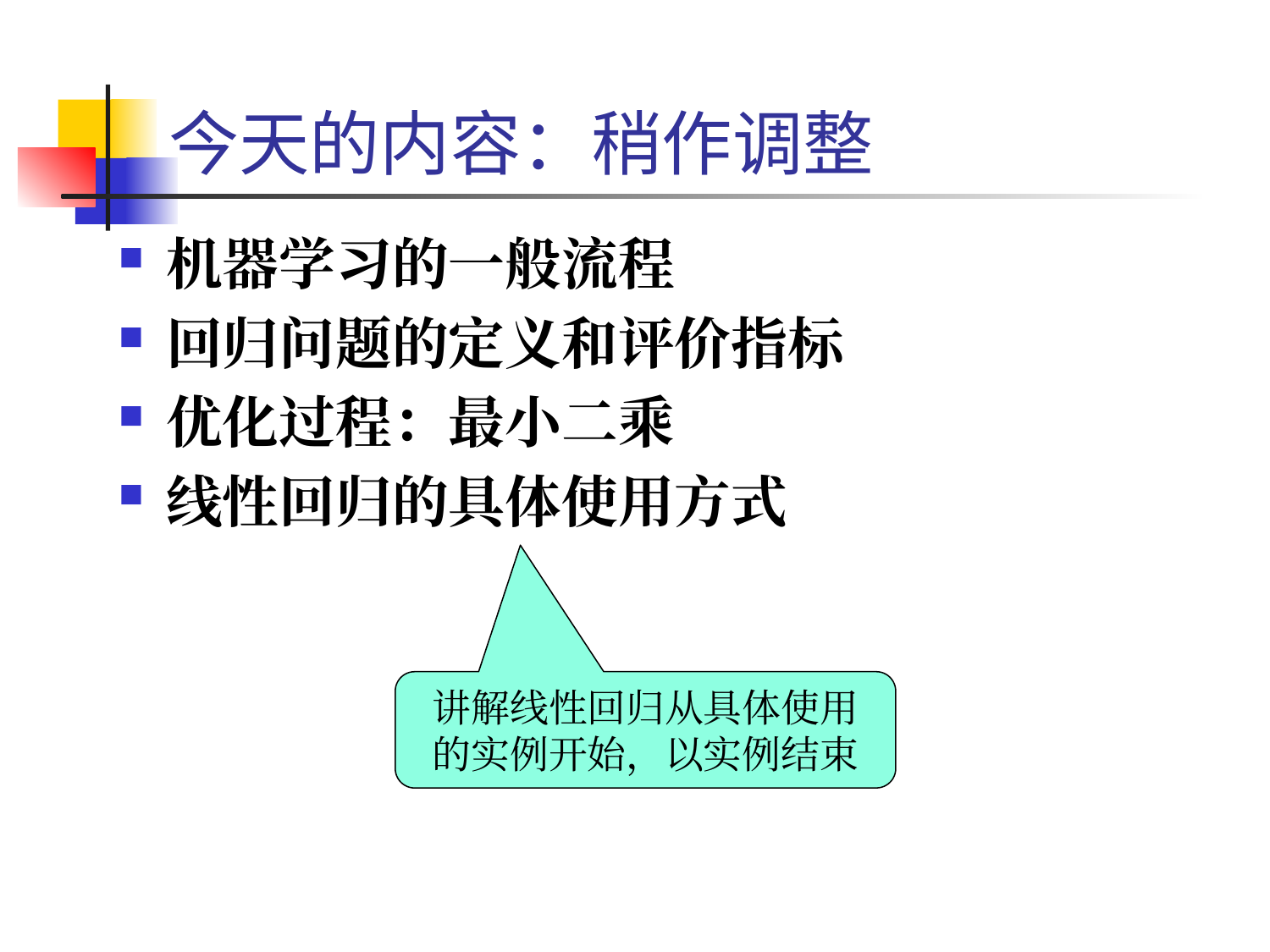

# 今天的内容：稍作调整
机器学习的一般流程
回归问题的定义和评价指标
优化过程：最小二乘
线性回归的具体使用方式

讲解线性回归从具体使用的实例开始，以实例结束